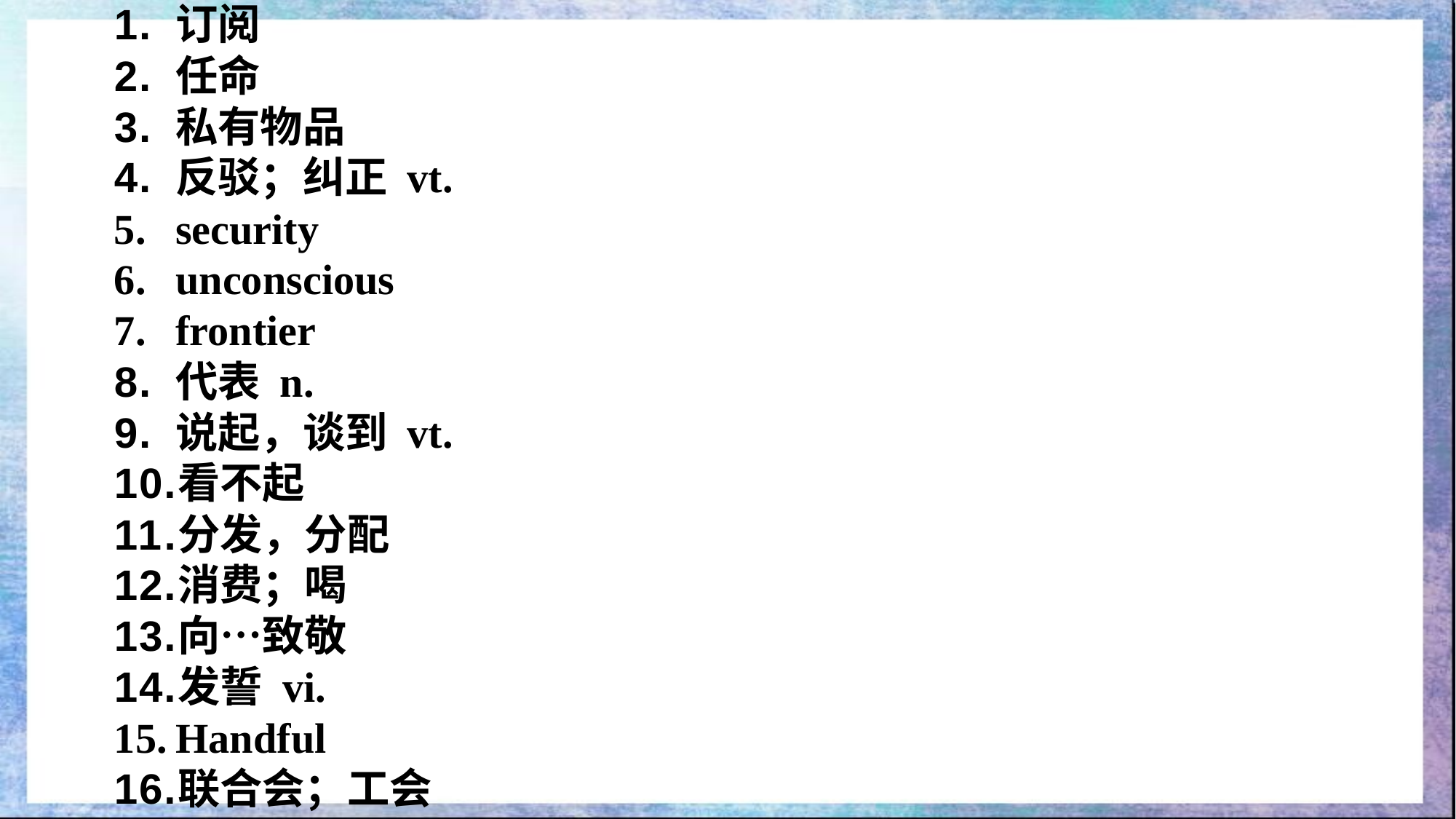

订阅
任命
私有物品
反驳；纠正 vt.
security
unconscious
frontier
代表 n.
说起，谈到 vt.
看不起
分发，分配
消费；喝
向…致敬
发誓 vi.
Handful
联合会；工会